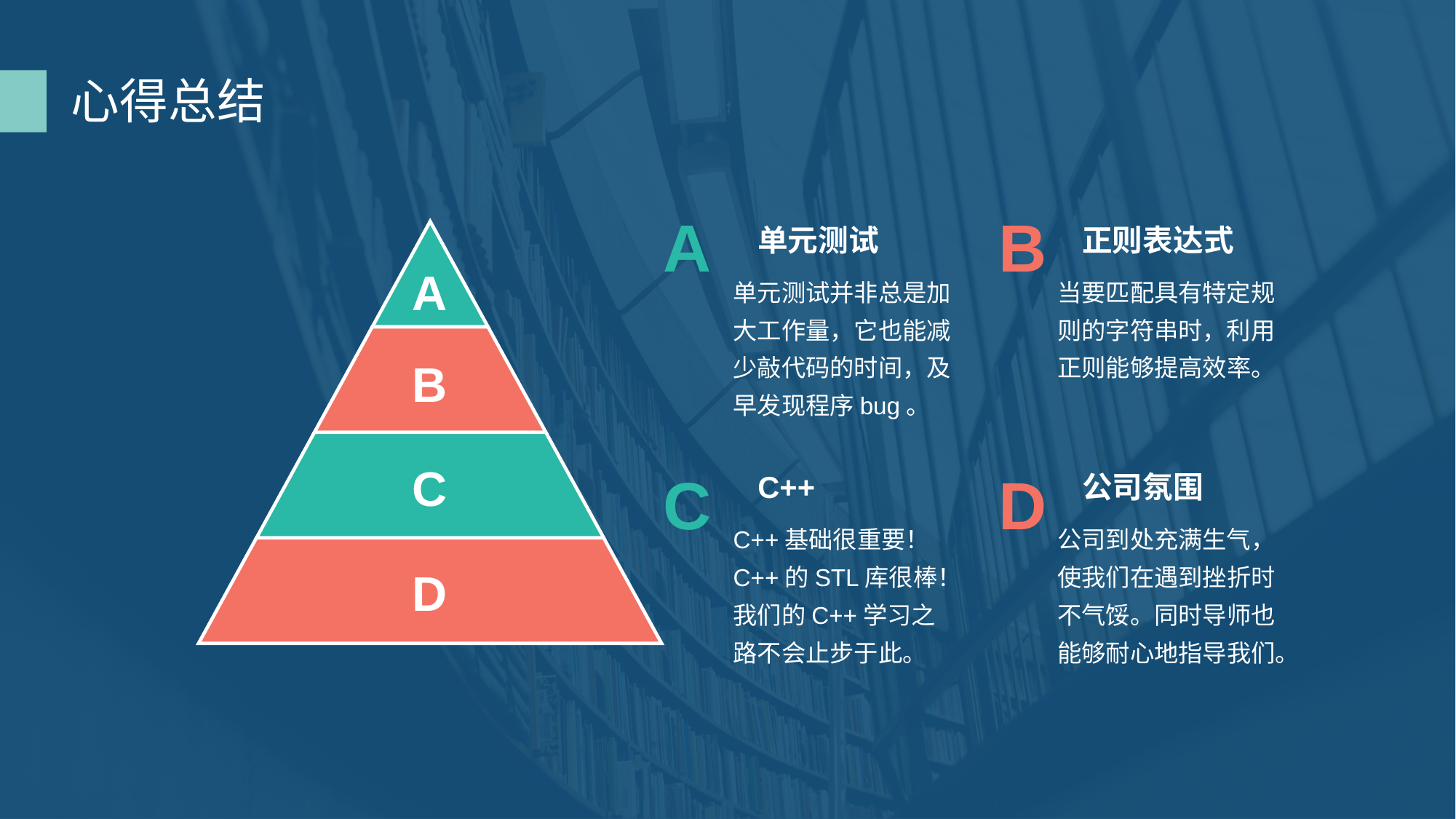

心得总结
A
B
单元测试
正则表达式

A
单元测试并非总是加大工作量，它也能减少敲代码的时间，及早发现程序bug。
当要匹配具有特定规则的字符串时，利用正则能够提高效率。
B
C
C
D
C++
公司氛围
C++基础很重要！
C++的STL库很棒！
我们的C++学习之路不会止步于此。
公司到处充满生气，使我们在遇到挫折时不气馁。同时导师也能够耐心地指导我们。
D